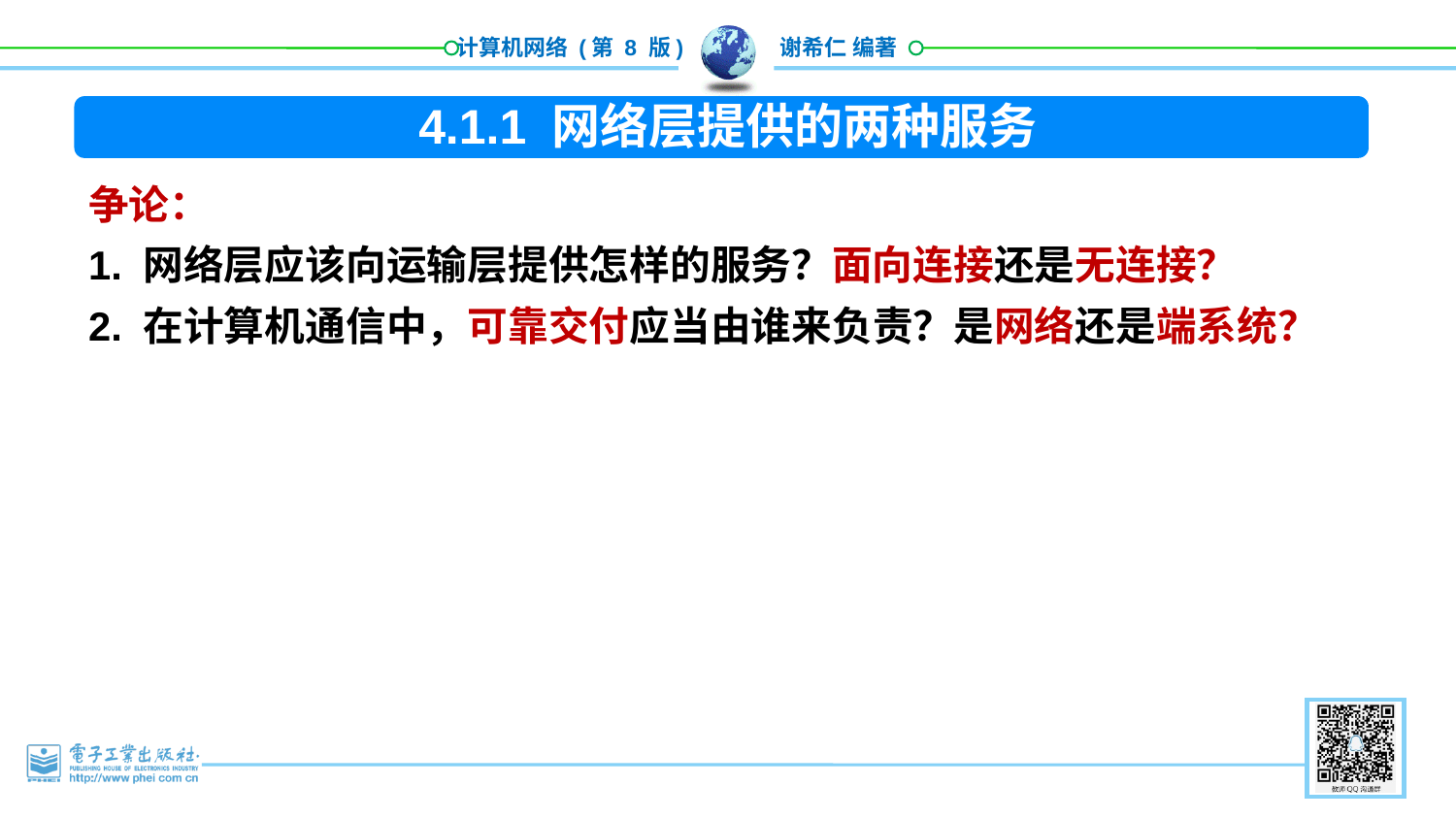

4.1.1 网络层提供的两种服务

争论：
1. 网络层应该向运输层提供怎样的服务？面向连接还是无连接？
2. 在计算机通信中，可靠交付应当由谁来负责？是网络还是端系统？